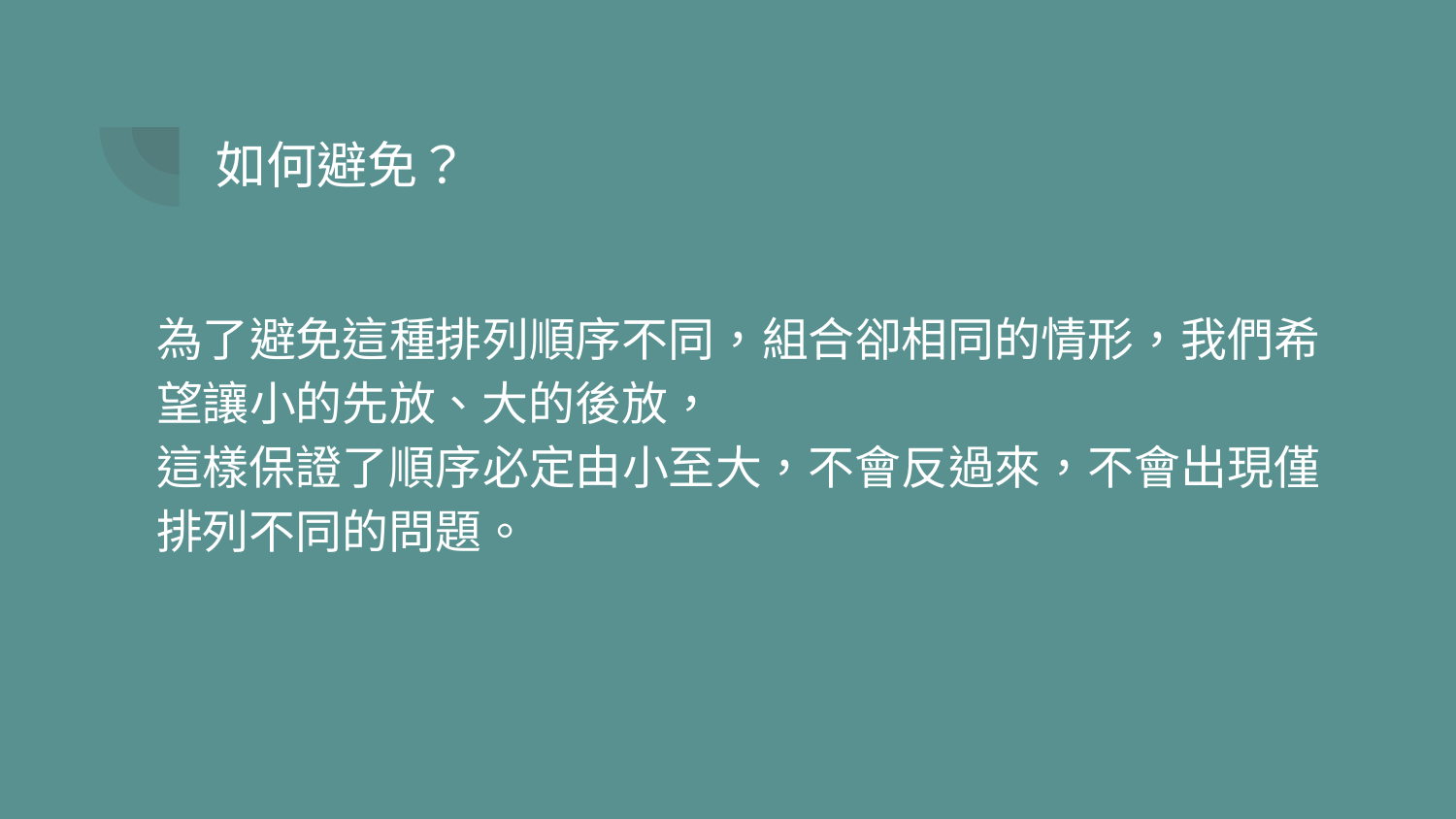

如何避免？
為了避免這種排列順序不同，組合卻相同的情形，我們希望讓小的先放、大的後放，
這樣保證了順序必定由小至大，不會反過來，不會出現僅排列不同的問題。